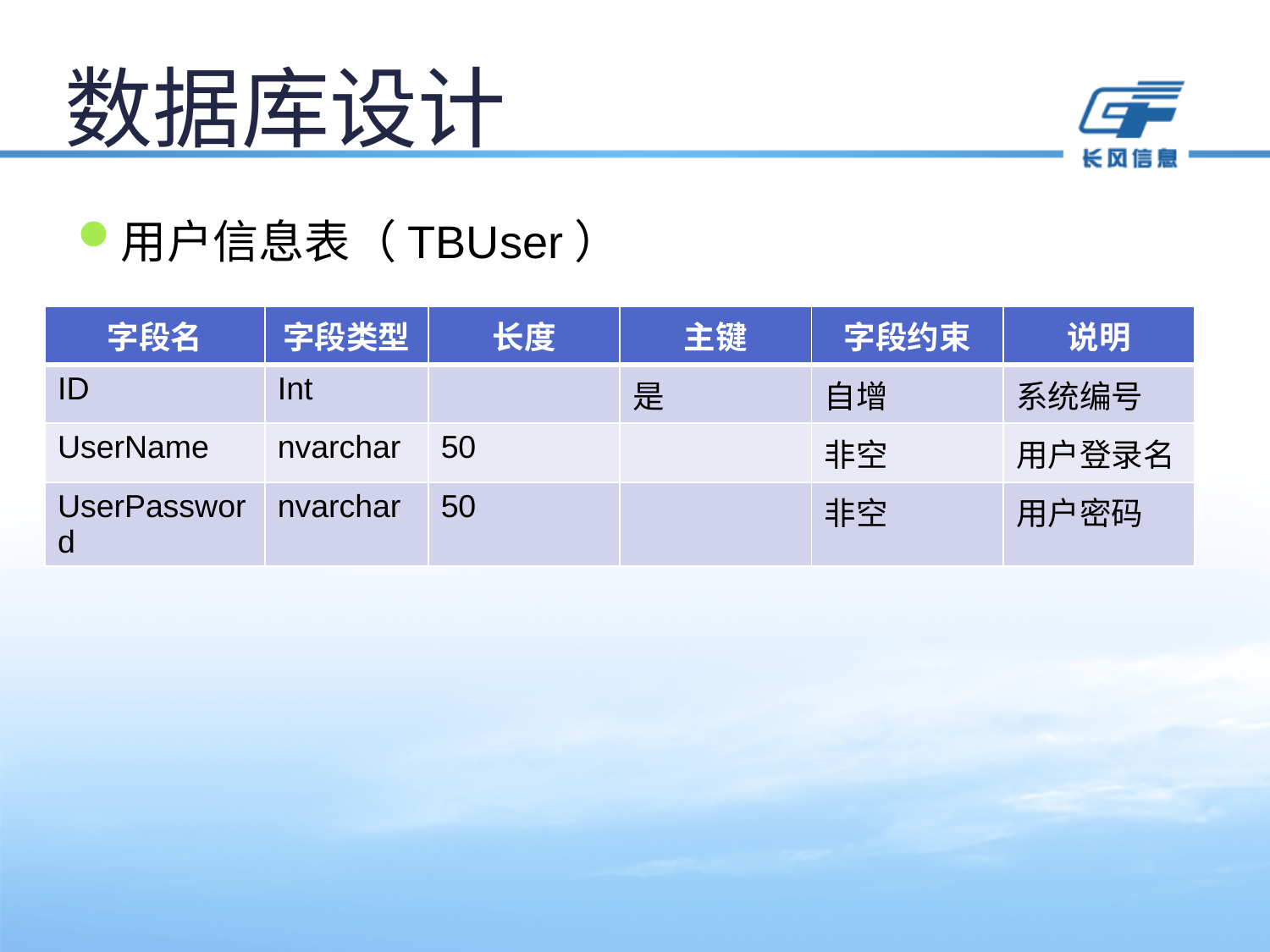

# 数据库设计
用户信息表（TBUser）

| 字段名 | 字段类型 | 长度 | 主键 | 字段约束 | 说明 |
| --- | --- | --- | --- | --- | --- |
| ID | Int |  | 是 | 自增 | 系统编号 |
| UserName | nvarchar | 50 |  | 非空 | 用户登录名 |
| UserPassword | nvarchar | 50 |  | 非空 | 用户密码 |